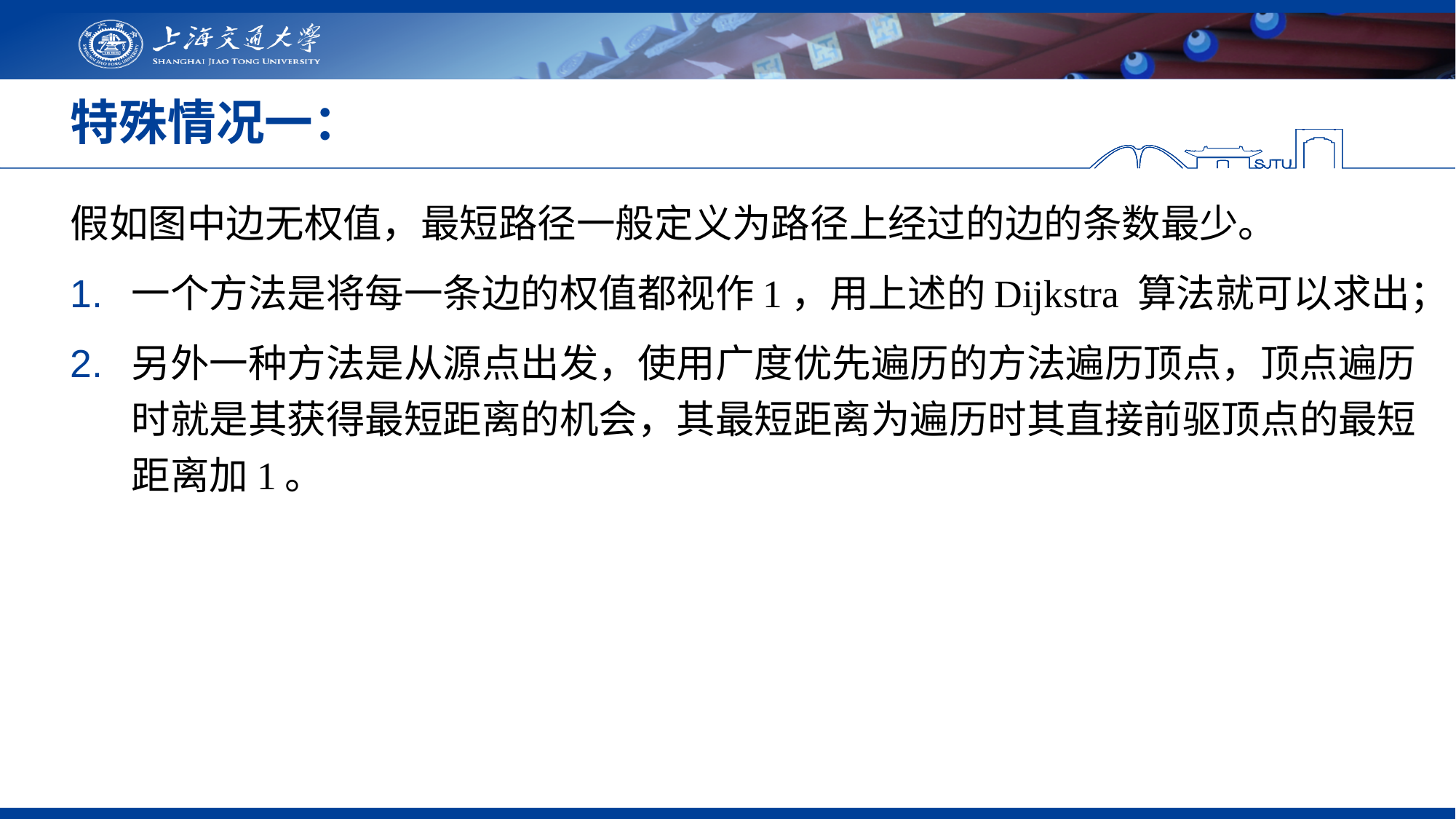

# 特殊情况一：
假如图中边无权值，最短路径一般定义为路径上经过的边的条数最少。
一个方法是将每一条边的权值都视作1，用上述的Dijkstra 算法就可以求出；
另外一种方法是从源点出发，使用广度优先遍历的方法遍历顶点，顶点遍历时就是其获得最短距离的机会，其最短距离为遍历时其直接前驱顶点的最短距离加1。